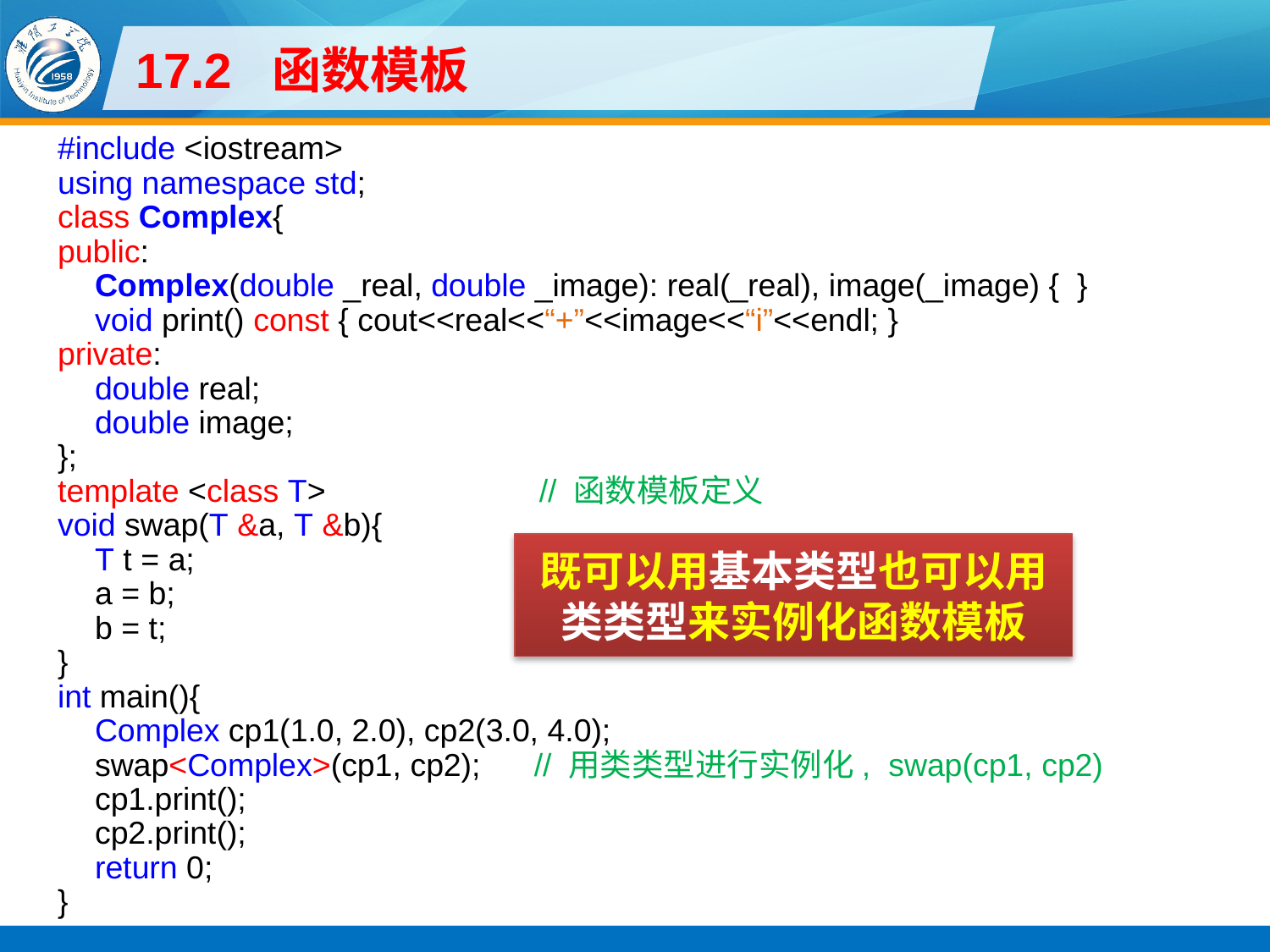

# 17.2  函数模板
#include <iostream>
using namespace std;
class Complex{
public:
Complex(double _real, double _image): real(_real), image(_image) {  }
void print() const { cout<<real<<“+”<<image<<“i”<<endl; }
private:
double real;
double image;
};
template <class T>                        // 函数模板定义
void swap(T &a, T &b){
T t = a;
a = b;
b = t;
}
int main(){
Complex cp1(1.0, 2.0), cp2(3.0, 4.0);
swap<Complex>(cp1, cp2);      // 用类类型进行实例化,  swap(cp1, cp2)
cp1.print();
cp2.print();
return 0;
}
既可以用基本类型也可以用类类型来实例化函数模板